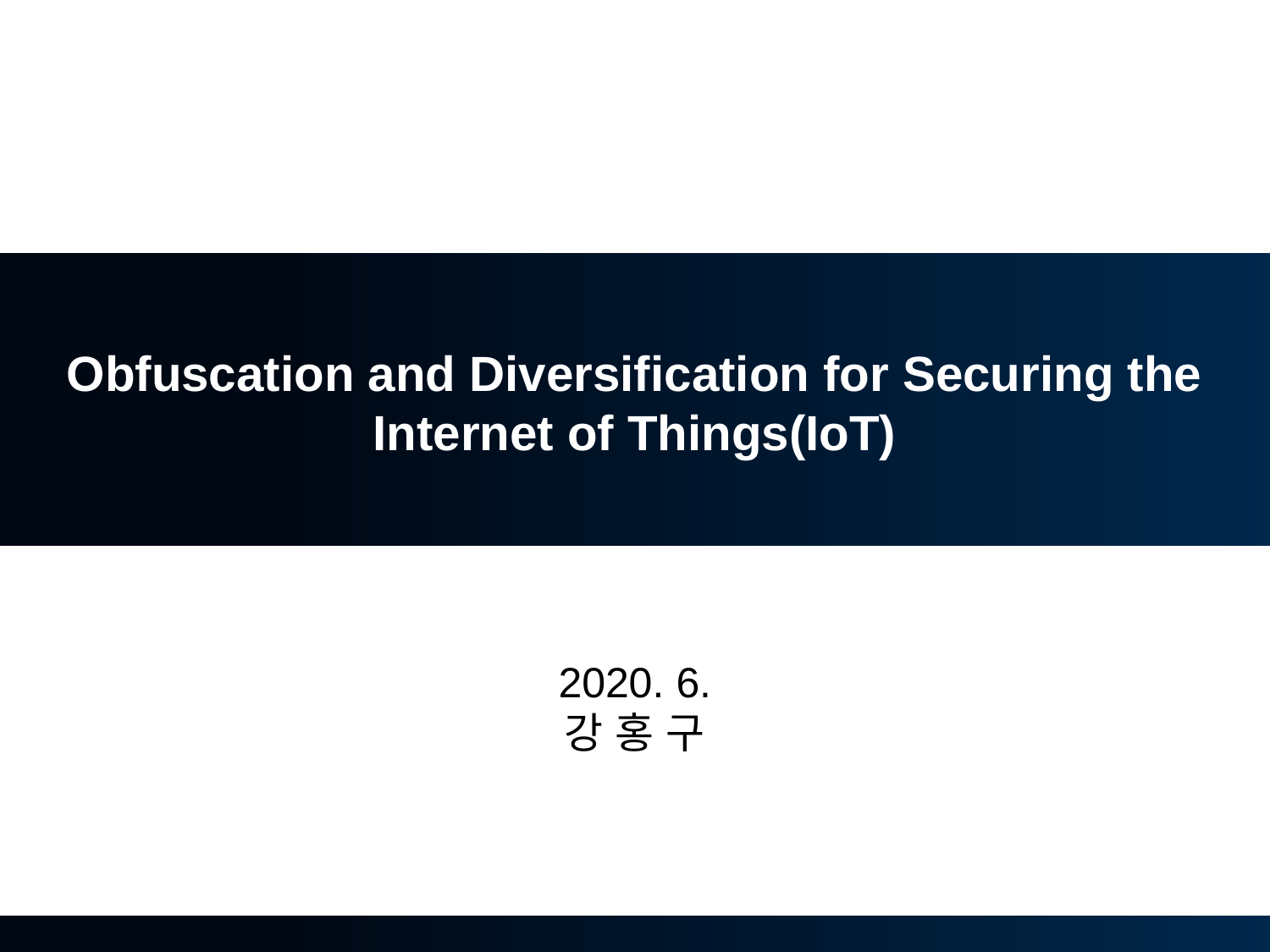

# Obfuscation and Diversification for Securing the Internet of Things(IoT)
2020. 6.
강 홍 구